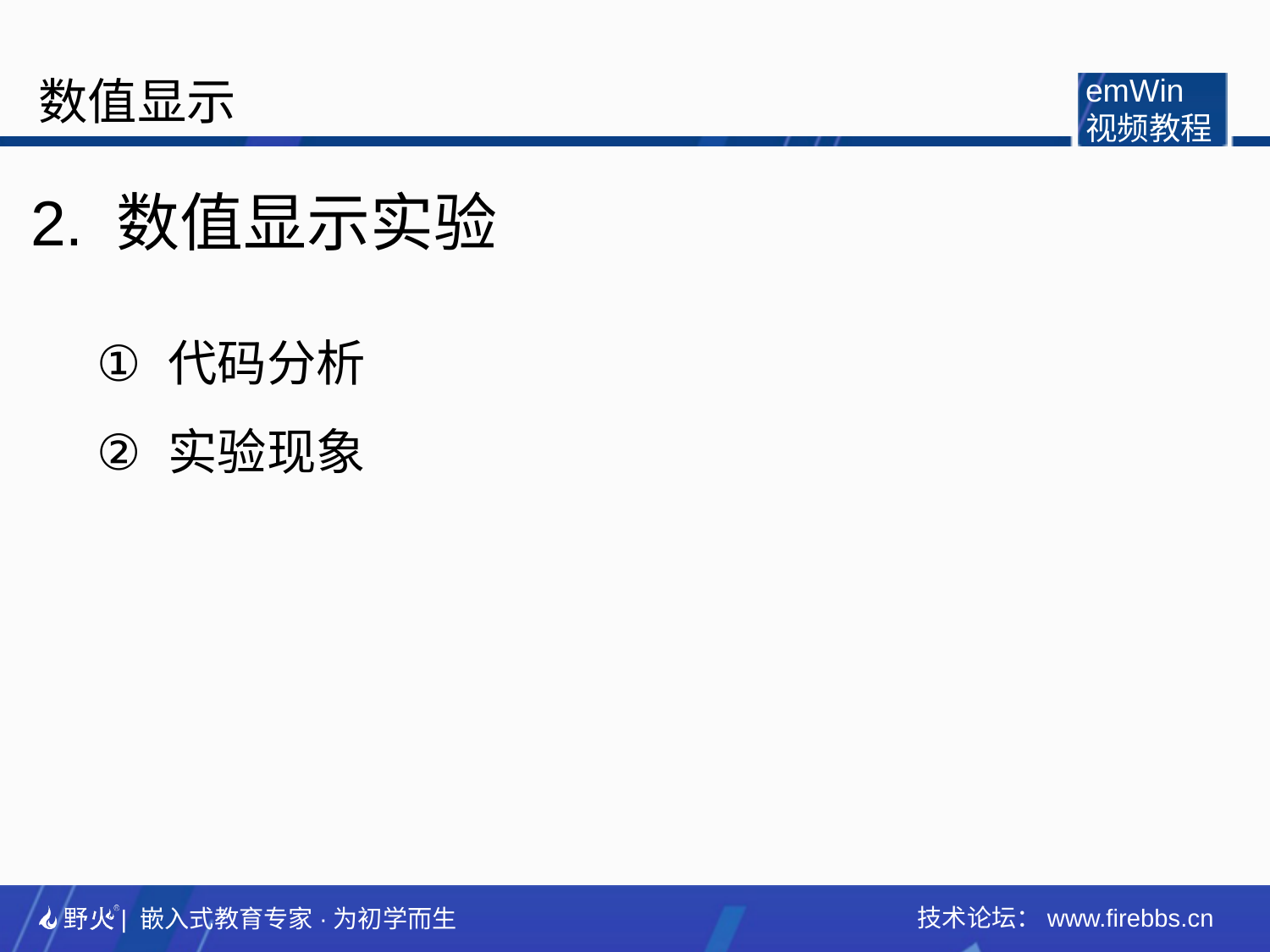

数值显示
emWin
视频教程
2. 数值显示实验
代码分析
实验现象